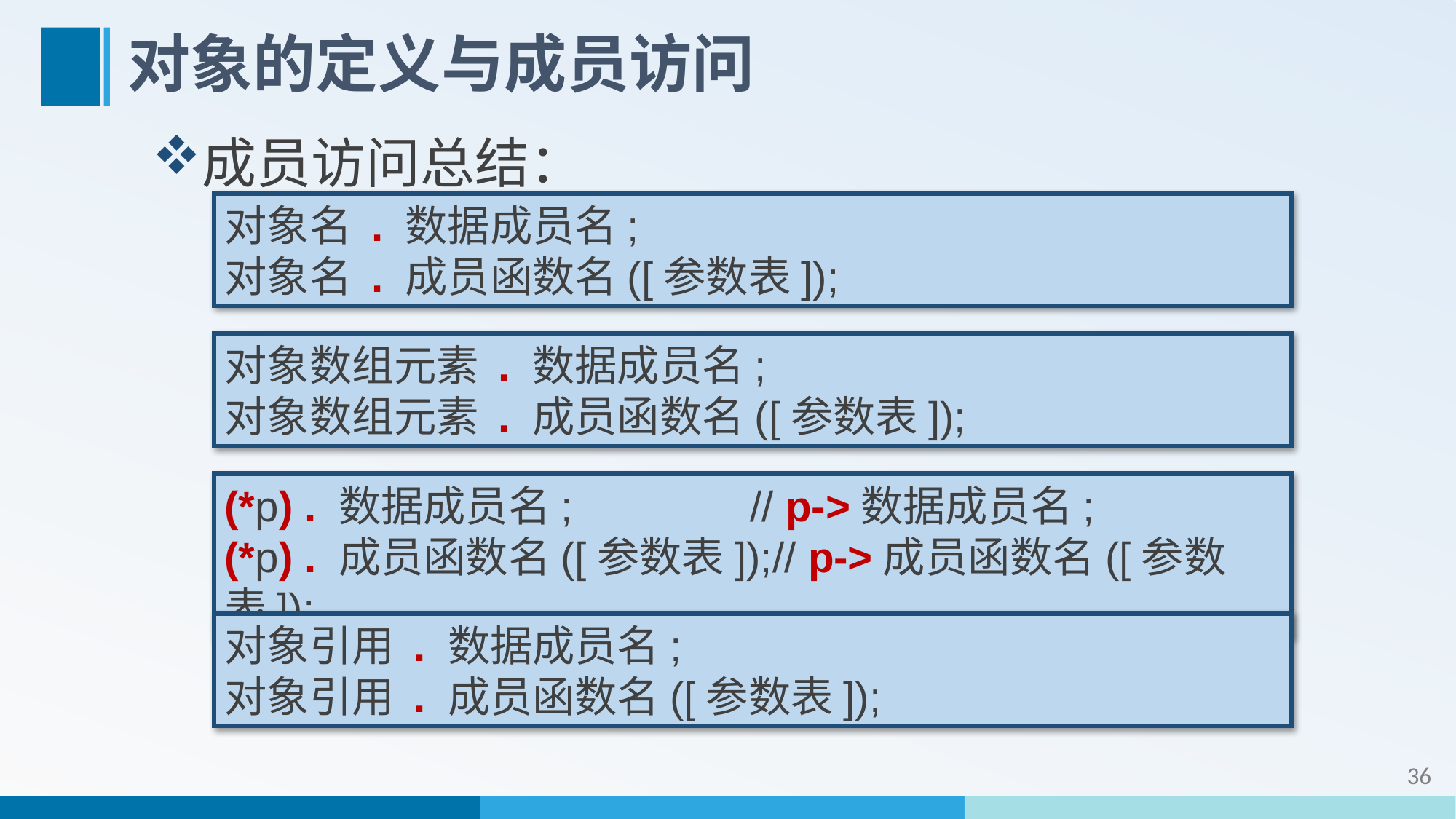

# 对象的定义与成员访问
成员访问总结：
对象名 . 数据成员名;
对象名 . 成员函数名([参数表]);
对象数组元素 . 数据成员名;
对象数组元素 . 成员函数名([参数表]);
(*p) . 数据成员名;               // p->数据成员名;
(*p) . 成员函数名([参数表]);// p->成员函数名([参数表]);
对象引用 . 数据成员名;
对象引用 . 成员函数名([参数表]);